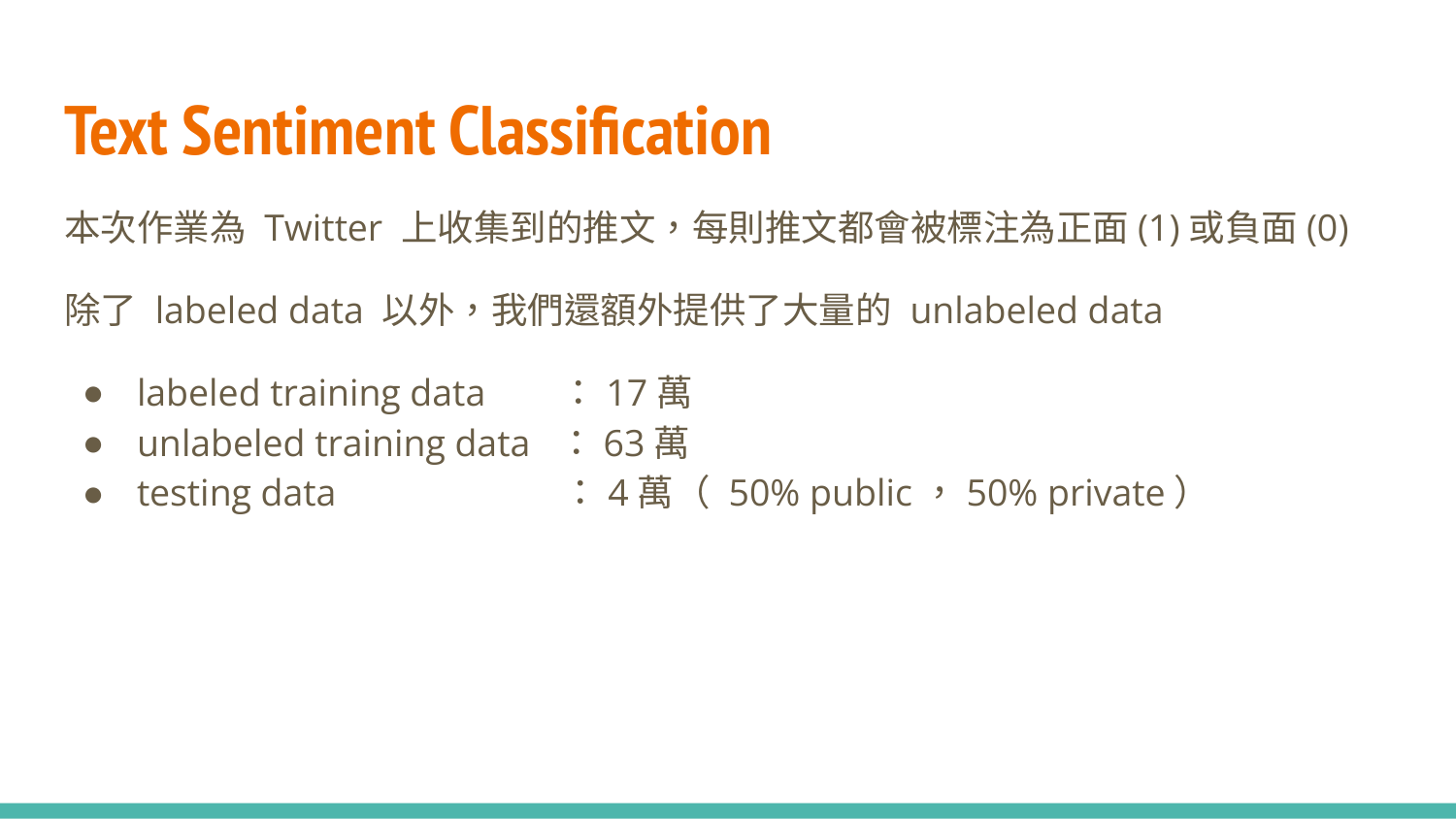

# Text Sentiment Classification
本次作業為 Twitter 上收集到的推文，每則推文都會被標注為正面(1)或負面(0)
除了 labeled data 以外，我們還額外提供了大量的 unlabeled data
labeled training data       ：17萬
unlabeled training data  ：63萬
testing data                       ：4萬（ 50% public，50% private）